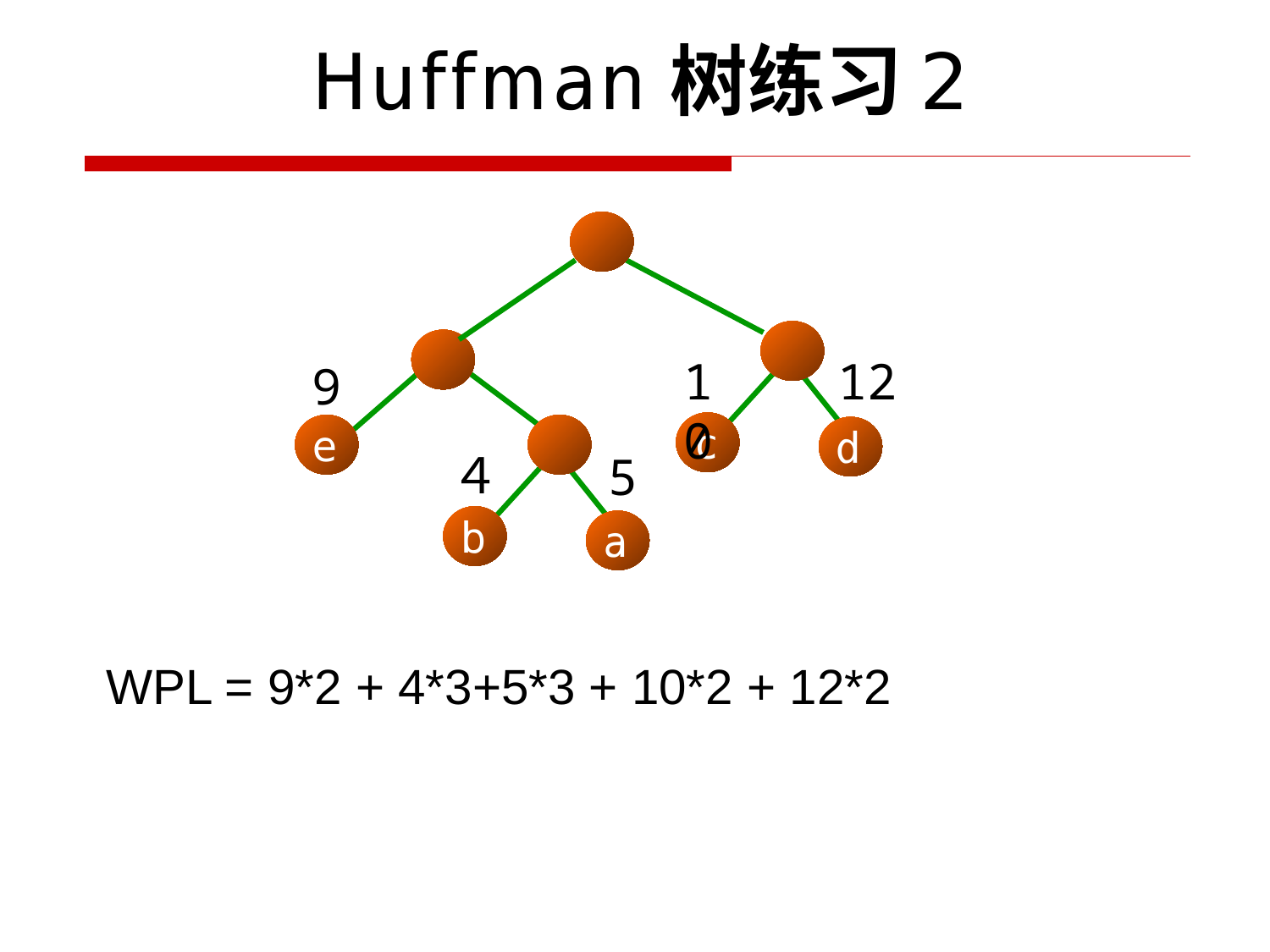

Huffman树练习2

10
12
9

c
e

d
４
5

b
a
WPL = 9*2 + 4*3+5*3 + 10*2 + 12*2